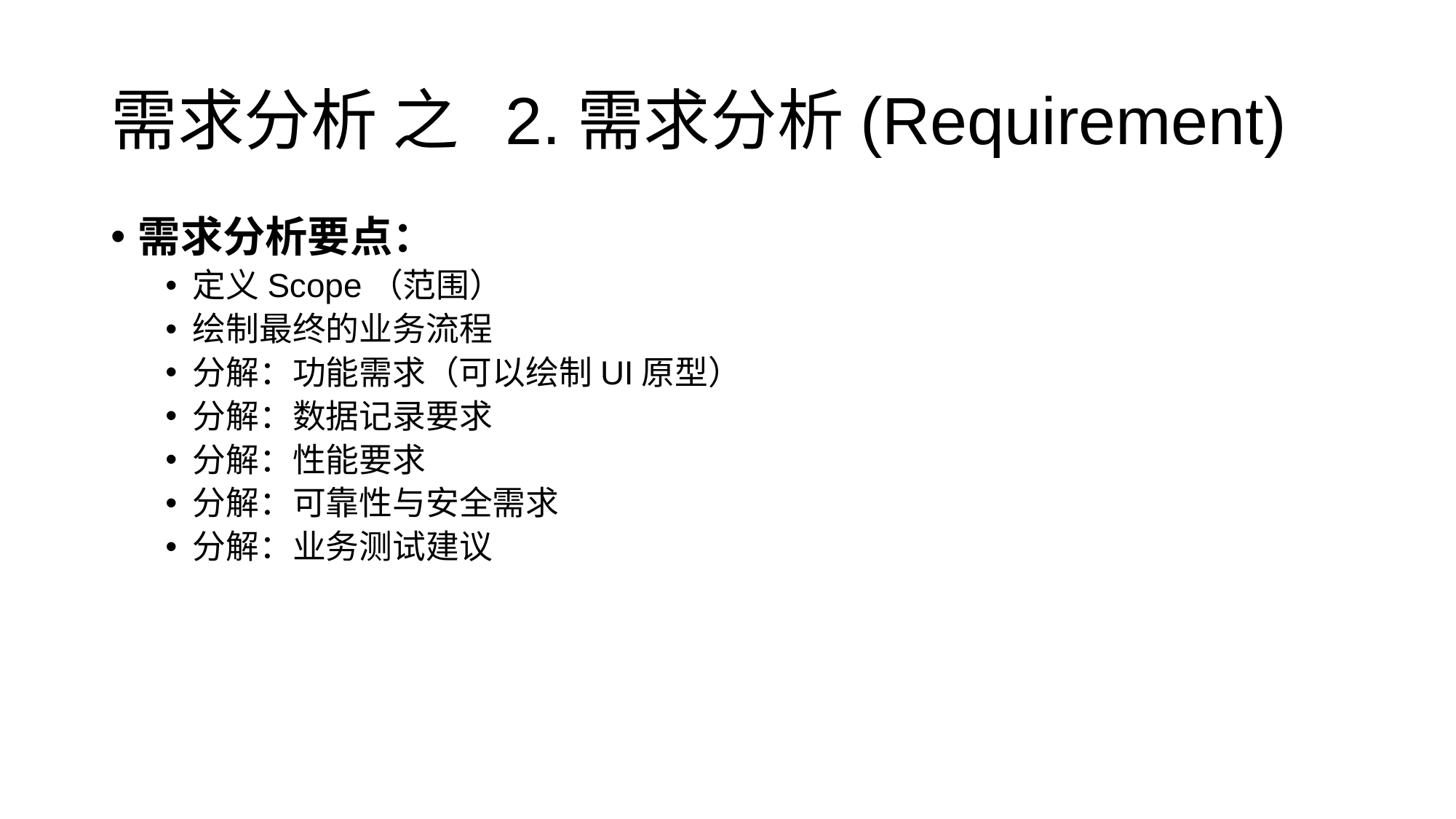

# 需求分析 之  2.需求分析(Requirement)
需求分析要点：
定义Scope（范围）
绘制最终的业务流程
分解：功能需求（可以绘制UI原型）
分解：数据记录要求
分解：性能要求
分解：可靠性与安全需求
分解：业务测试建议